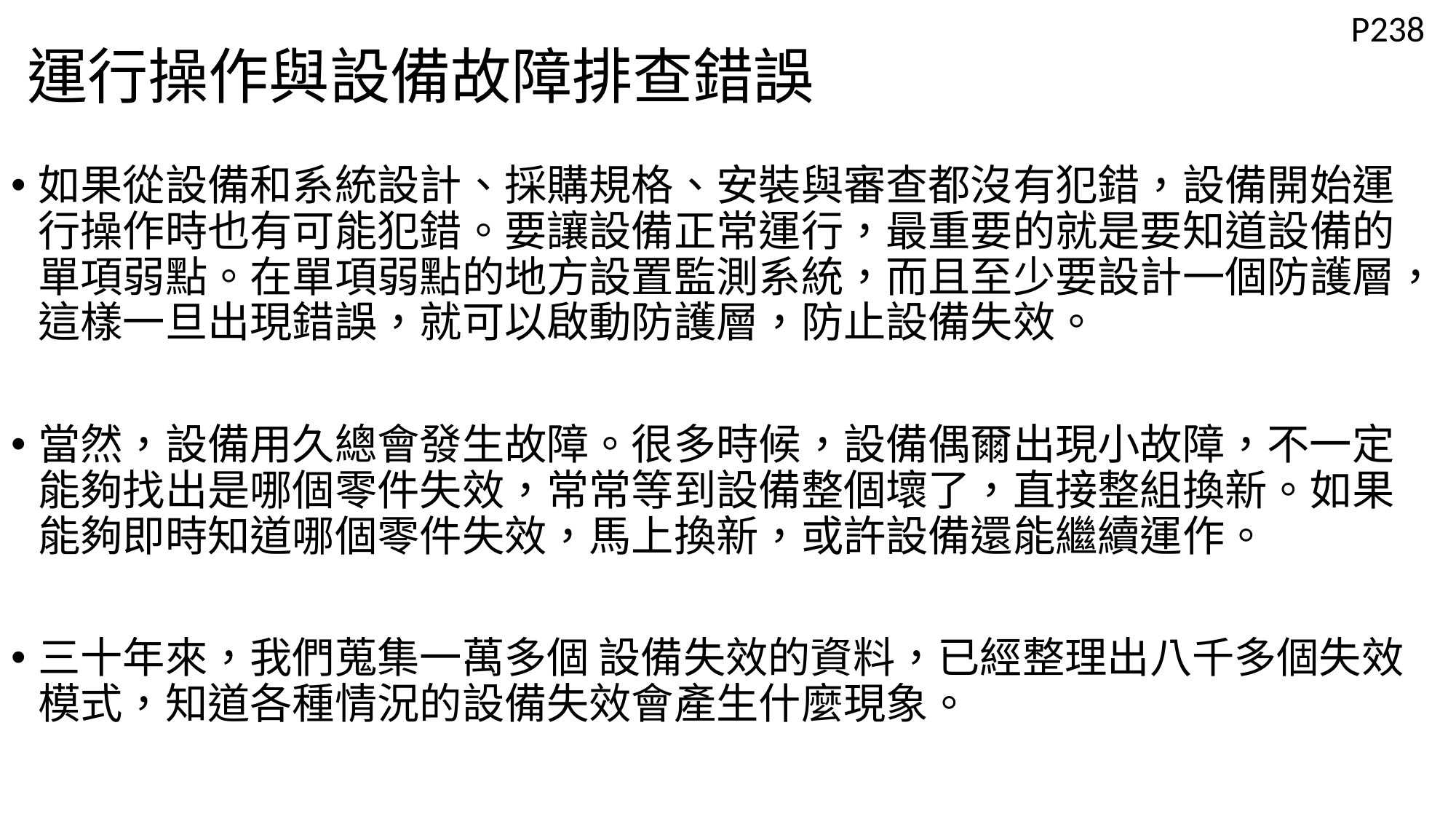

# 運行操作與設備故障排查錯誤
P238
如果從設備和系統設計、採購規格、安裝與審查都沒有犯錯，設備開始運行操作時也有可能犯錯。要讓設備正常運行，最重要的就是要知道設備的單項弱點。在單項弱點的地方設置監測系統，而且至少要設計一個防護層，這樣一旦出現錯誤，就可以啟動防護層，防止設備失效。

當然，設備用久總會發生故障。很多時候，設備偶爾出現小故障，不一定能夠找出是哪個零件失效，常常等到設備整個壞了，直接整組換新。如果能夠即時知道哪個零件失效，馬上換新，或許設備還能繼續運作。

三十年來，我們蒐集一萬多個 設備失效的資料，已經整理出八千多個失效模式，知道各種情況的設備失效會產生什麼現象。